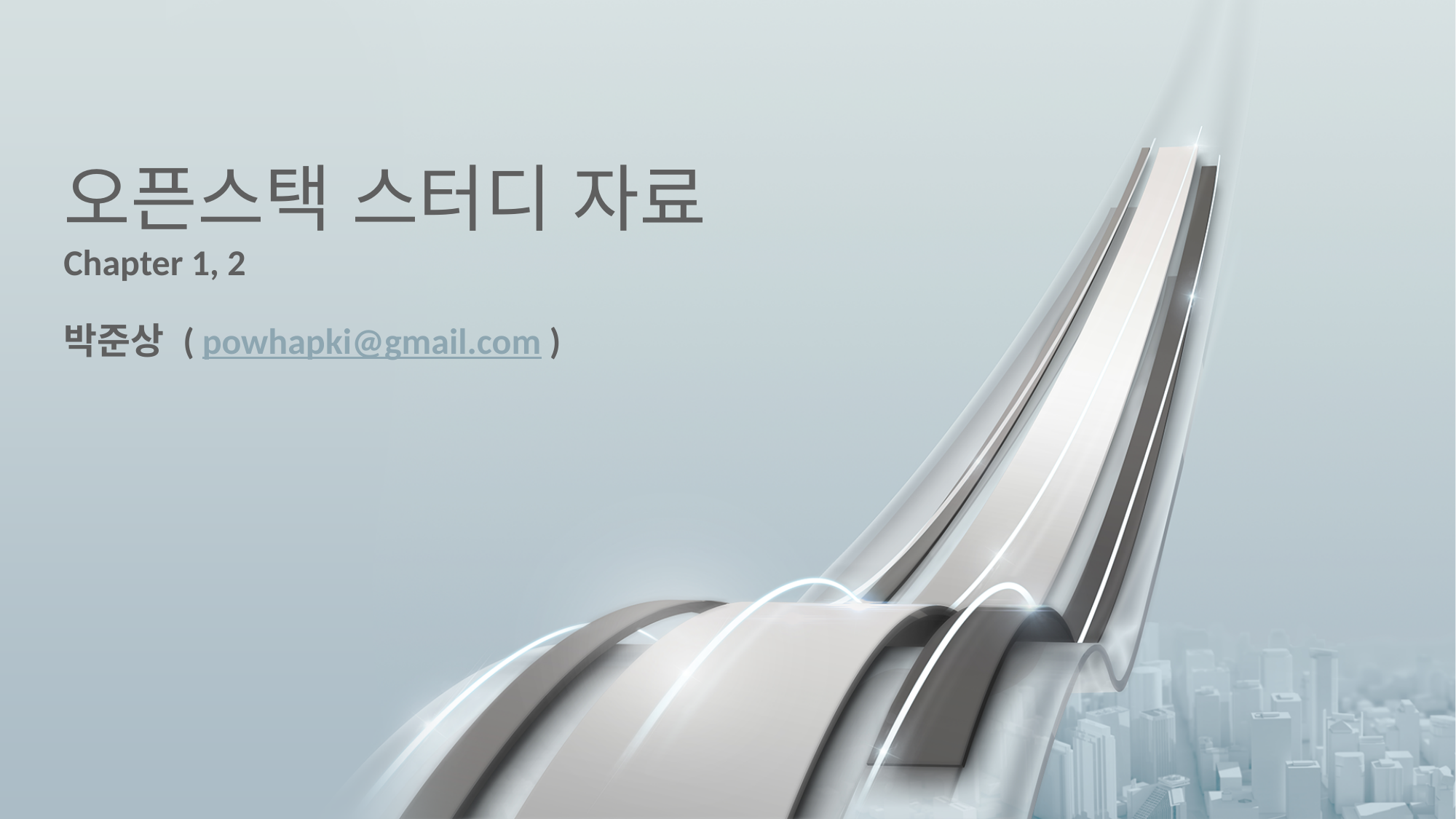

# 오픈스택 스터디 자료
Chapter 1, 2

박준상 ( powhapki@gmail.com )